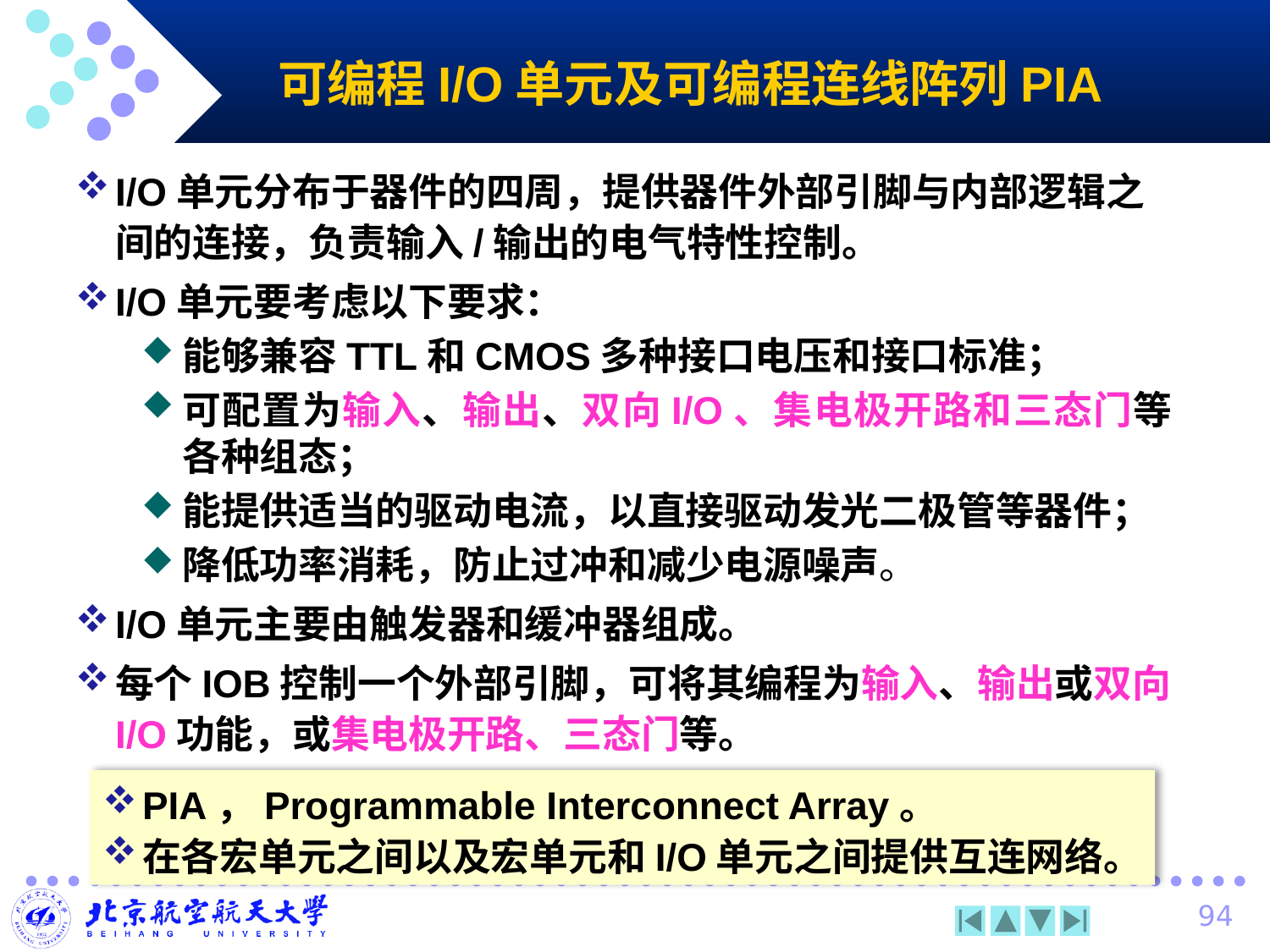

# 可编程I/O单元及可编程连线阵列PIA
I/O单元分布于器件的四周，提供器件外部引脚与内部逻辑之间的连接，负责输入/输出的电气特性控制。
I/O单元要考虑以下要求：
能够兼容TTL和CMOS多种接口电压和接口标准；
可配置为输入、输出、双向I/O、集电极开路和三态门等各种组态；
能提供适当的驱动电流，以直接驱动发光二极管等器件；
降低功率消耗，防止过冲和减少电源噪声。
I/O单元主要由触发器和缓冲器组成。
每个IOB控制一个外部引脚，可将其编程为输入、输出或双向I/O功能，或集电极开路、三态门等。

PIA，Programmable Interconnect Array。
在各宏单元之间以及宏单元和I/O单元之间提供互连网络。

94